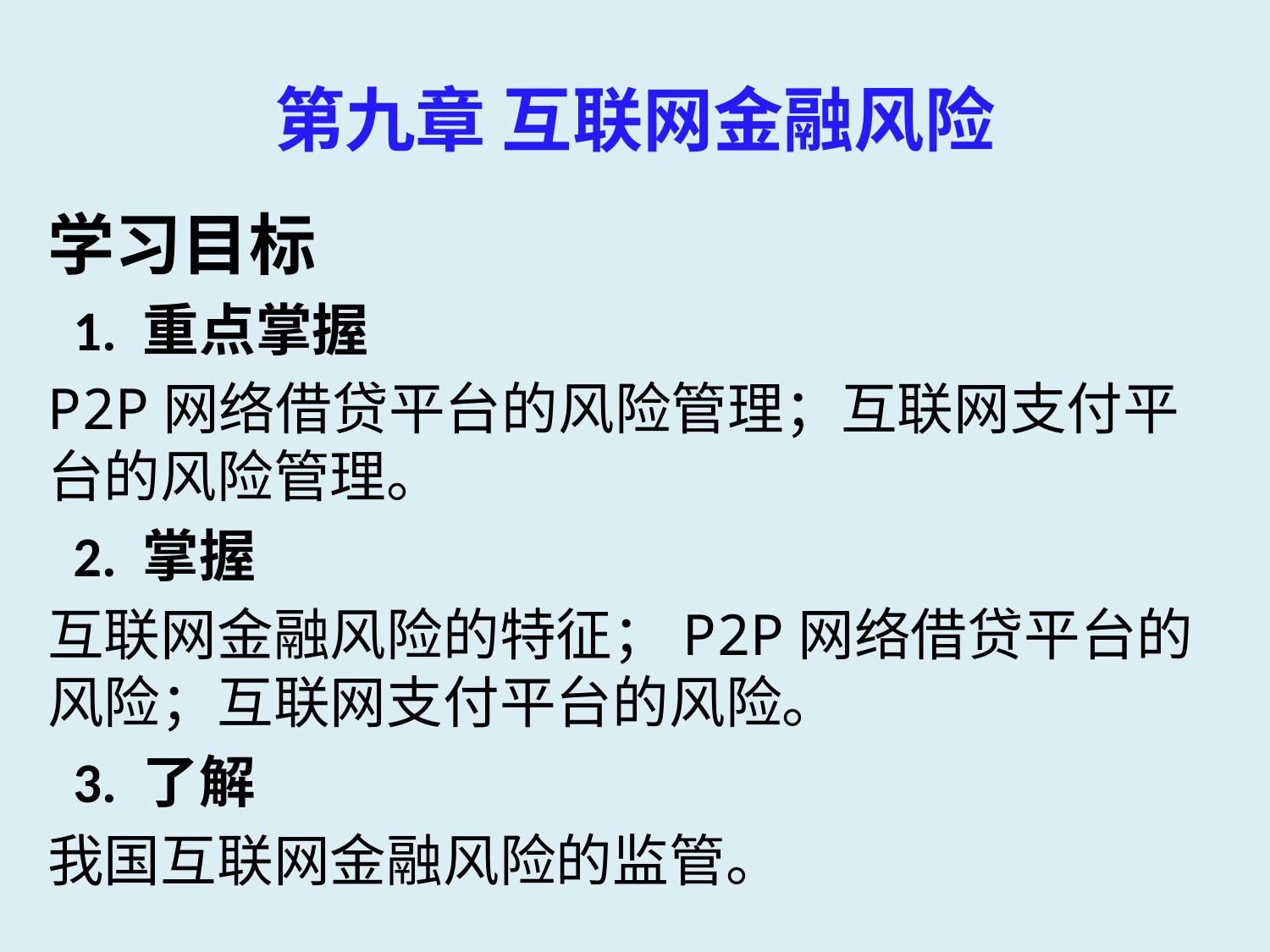

# 第九章 互联网金融风险
学习目标
  1. 重点掌握
P2P网络借贷平台的风险管理；互联网支付平台的风险管理。
  2. 掌握
互联网金融风险的特征；P2P网络借贷平台的风险；互联网支付平台的风险。
  3. 了解
我国互联网金融风险的监管。
2